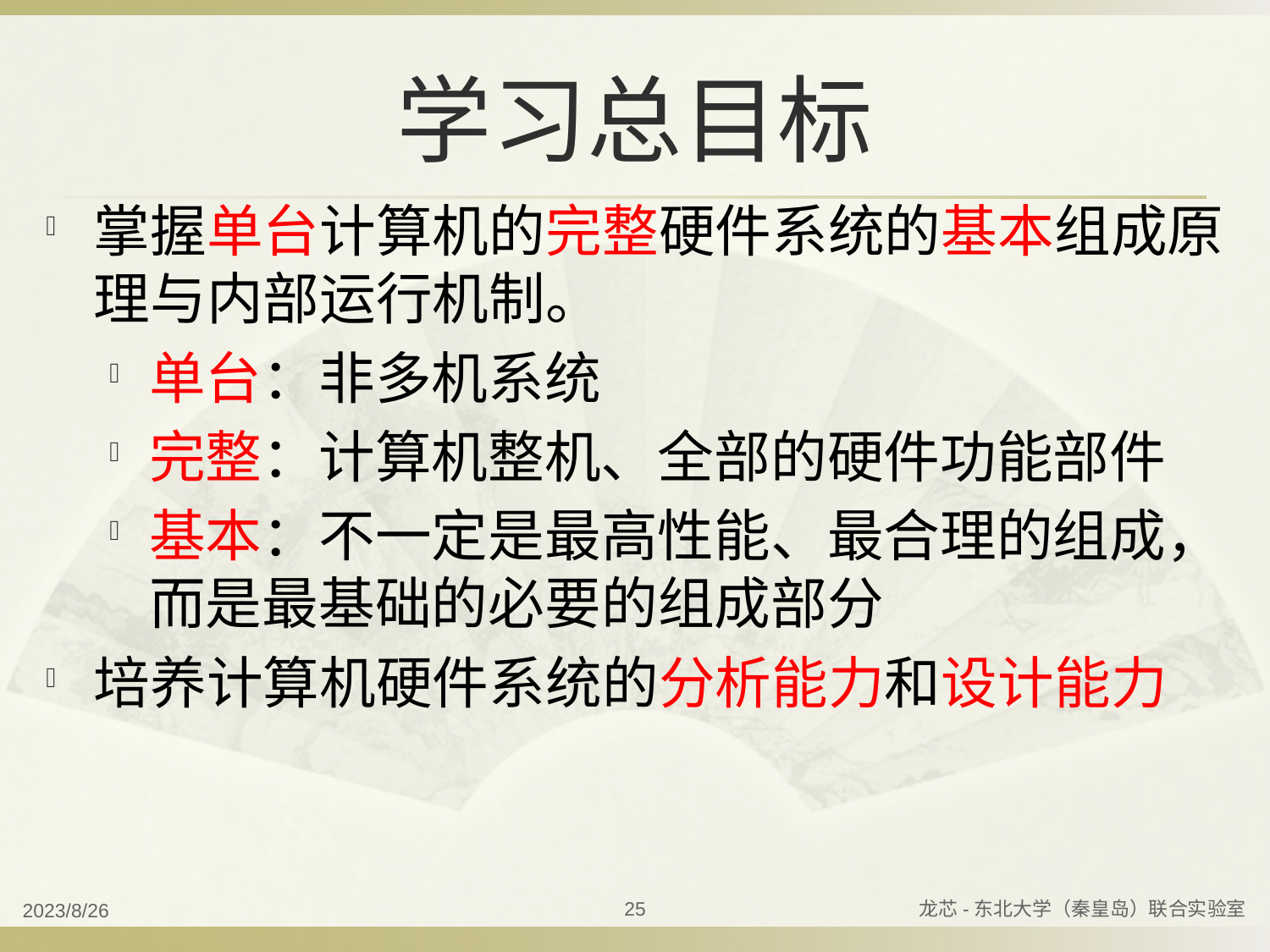

# 学习总目标
掌握单台计算机的完整硬件系统的基本组成原理与内部运行机制。
单台：非多机系统
完整：计算机整机、全部的硬件功能部件
基本：不一定是最高性能、最合理的组成，而是最基础的必要的组成部分
培养计算机硬件系统的分析能力和设计能力
2023/8/26
25
龙芯-东北大学（秦皇岛）联合实验室